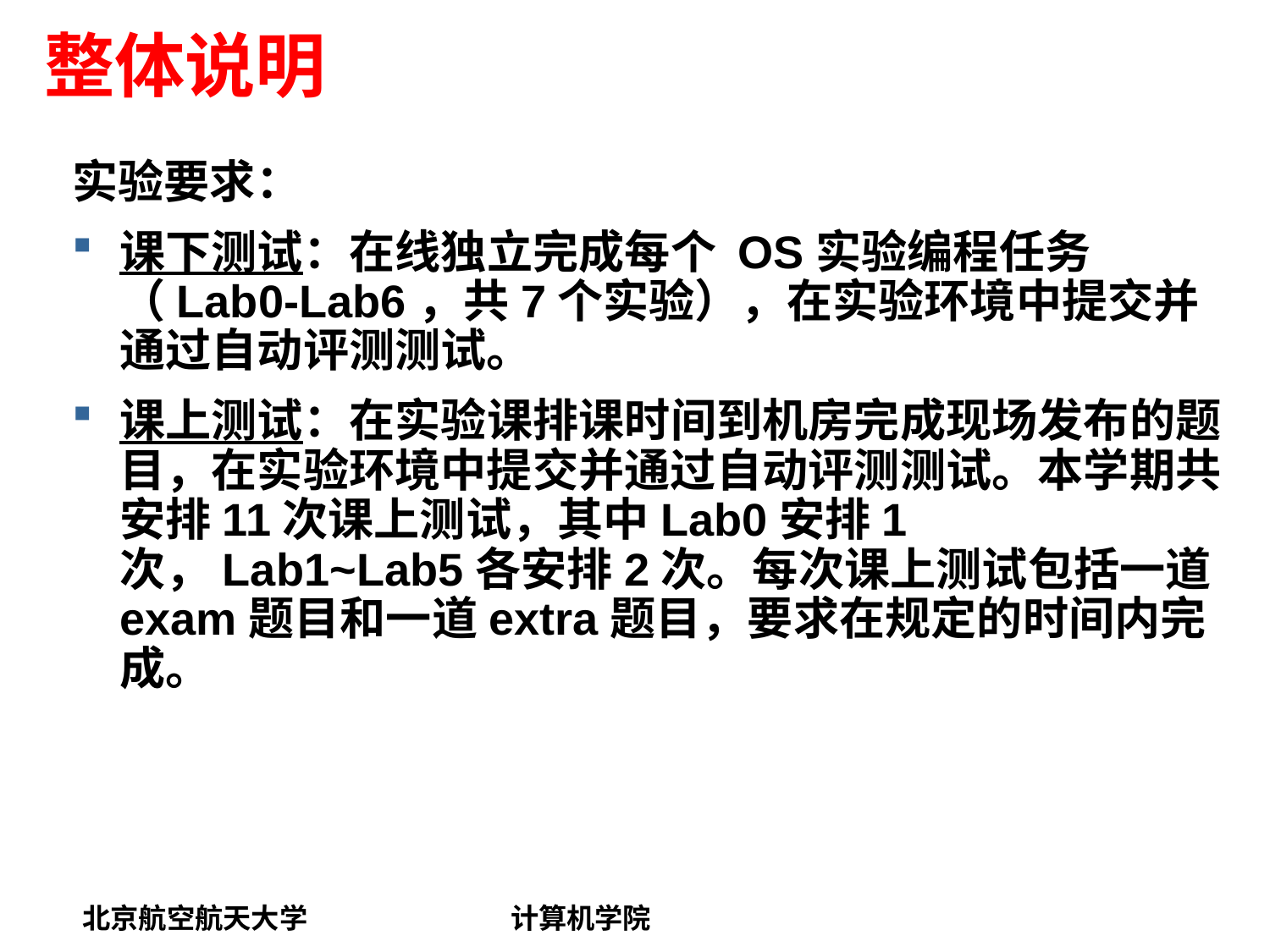

整体说明

实验要求：
课下测试：在线独立完成每个 OS实验编程任务（Lab0-Lab6，共7个实验），在实验环境中提交并通过自动评测测试。
课上测试：在实验课排课时间到机房完成现场发布的题目，在实验环境中提交并通过自动评测测试。本学期共安排11次课上测试，其中Lab0安排1次，Lab1~Lab5各安排2次。每次课上测试包括一道exam题目和一道extra题目，要求在规定的时间内完成。